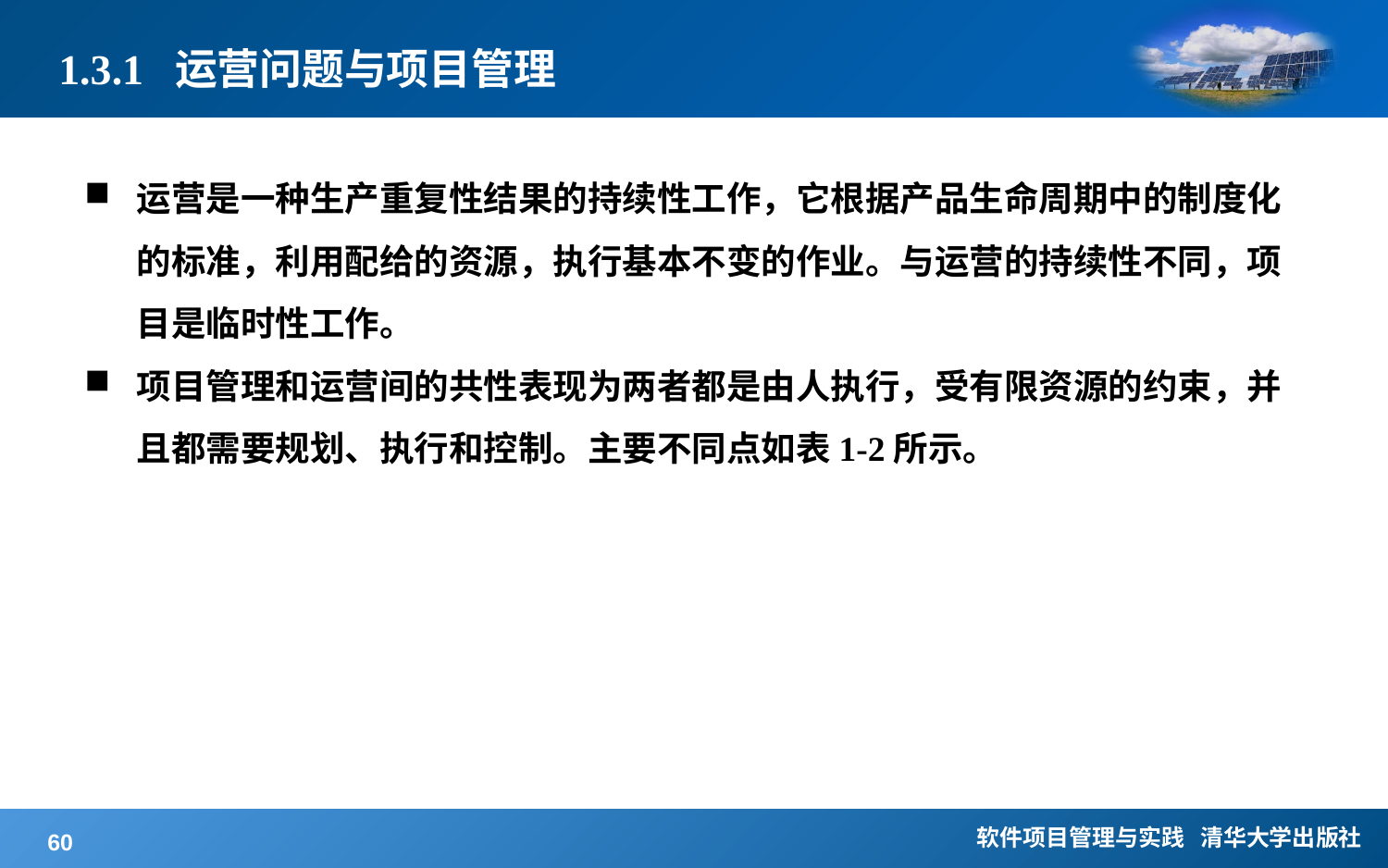

# 1.3.1  运营问题与项目管理
运营是一种生产重复性结果的持续性工作，它根据产品生命周期中的制度化的标准，利用配给的资源，执行基本不变的作业。与运营的持续性不同，项目是临时性工作。
项目管理和运营间的共性表现为两者都是由人执行，受有限资源的约束，并且都需要规划、执行和控制。主要不同点如表1-2所示。